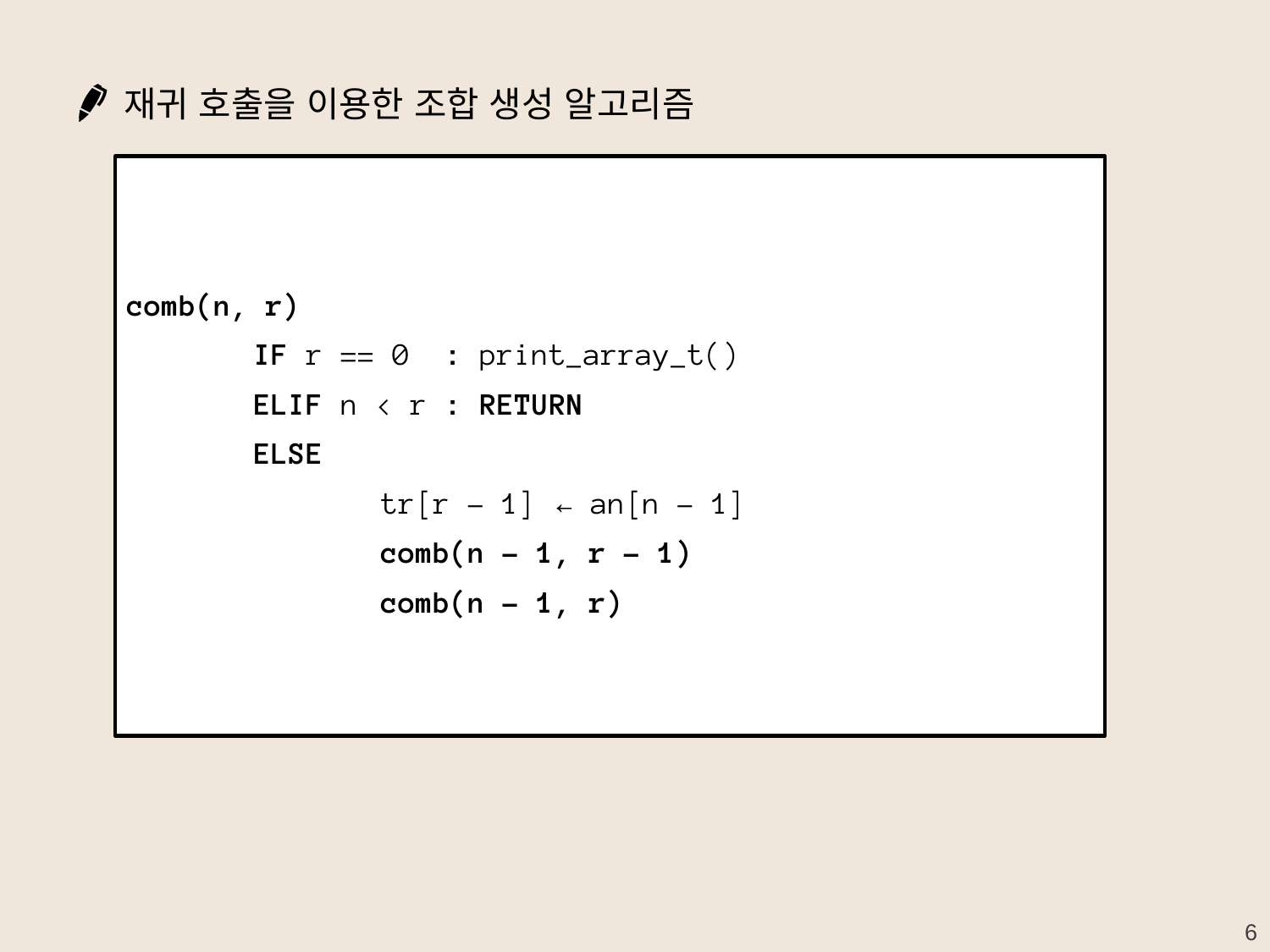

재귀 호출을 이용한 조합 생성 알고리즘

comb(n, r)
	IF r == 0  : print_array_t()
	ELIF n < r : RETURN
	ELSE
		tr[r - 1] ← an[n - 1]
		comb(n - 1, r - 1)
		comb(n - 1, r)
6